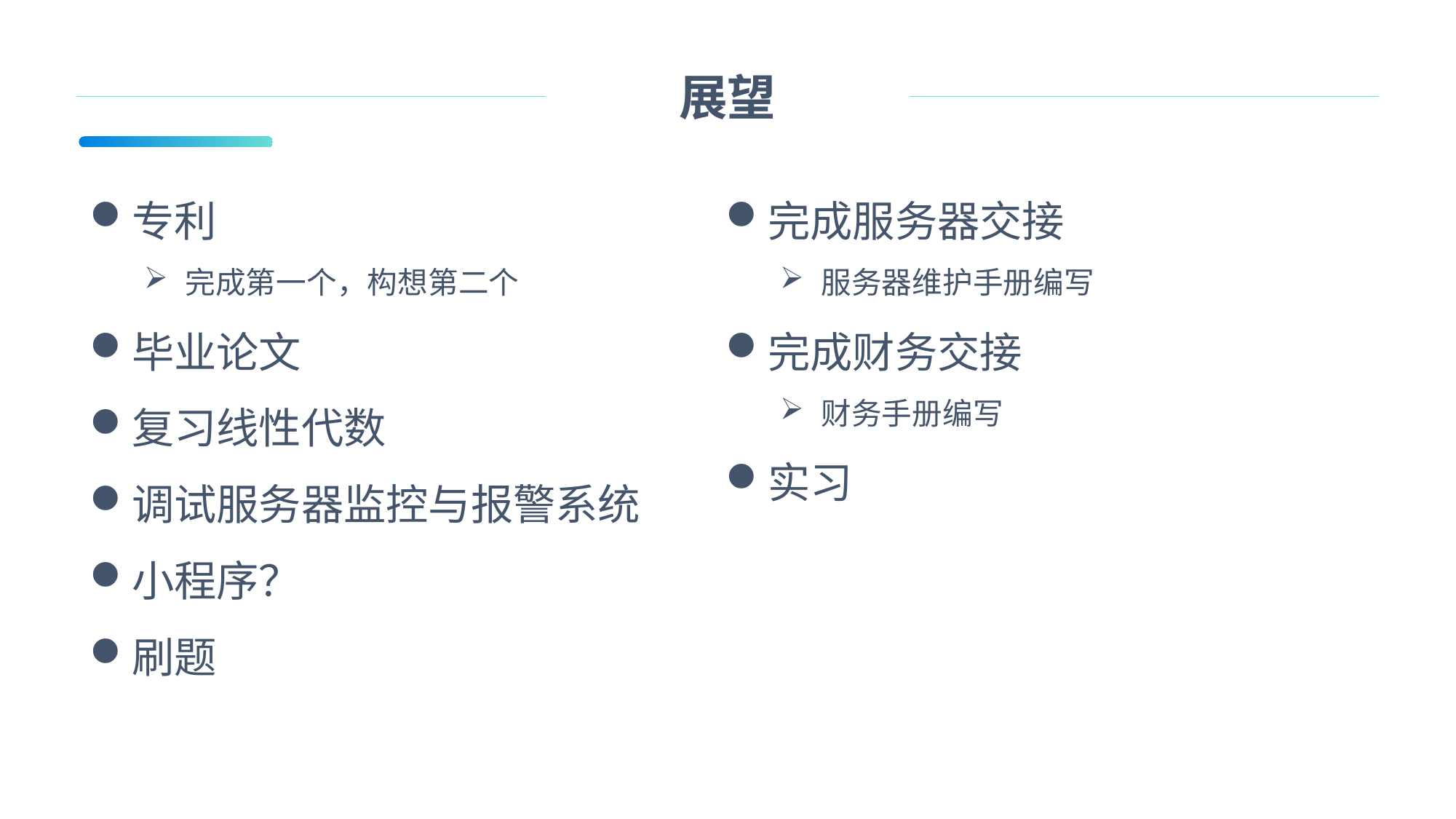

展望

专利
完成第一个，构想第二个
毕业论文
复习线性代数
调试服务器监控与报警系统
小程序？
刷题
完成服务器交接
服务器维护手册编写
完成财务交接
财务手册编写
实习